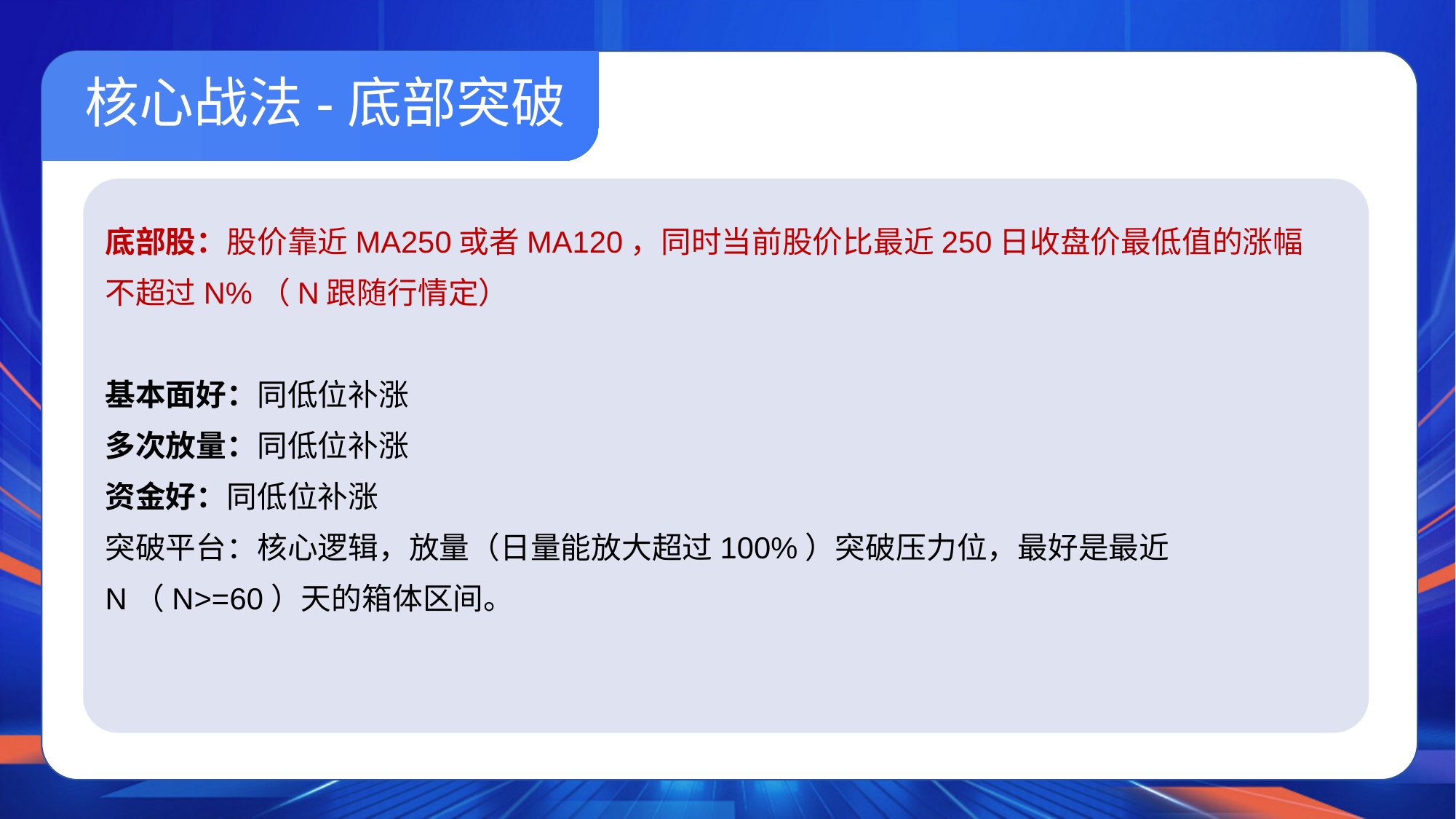

核心战法-底部突破

底部股：股价靠近MA250或者MA120，同时当前股价比最近250日收盘价最低值的涨幅不超过N%（N跟随行情定）

基本面好：同低位补涨
多次放量：同低位补涨
资金好：同低位补涨
突破平台：核心逻辑，放量（日量能放大超过100%）突破压力位，最好是最近N（N>=60）天的箱体区间。